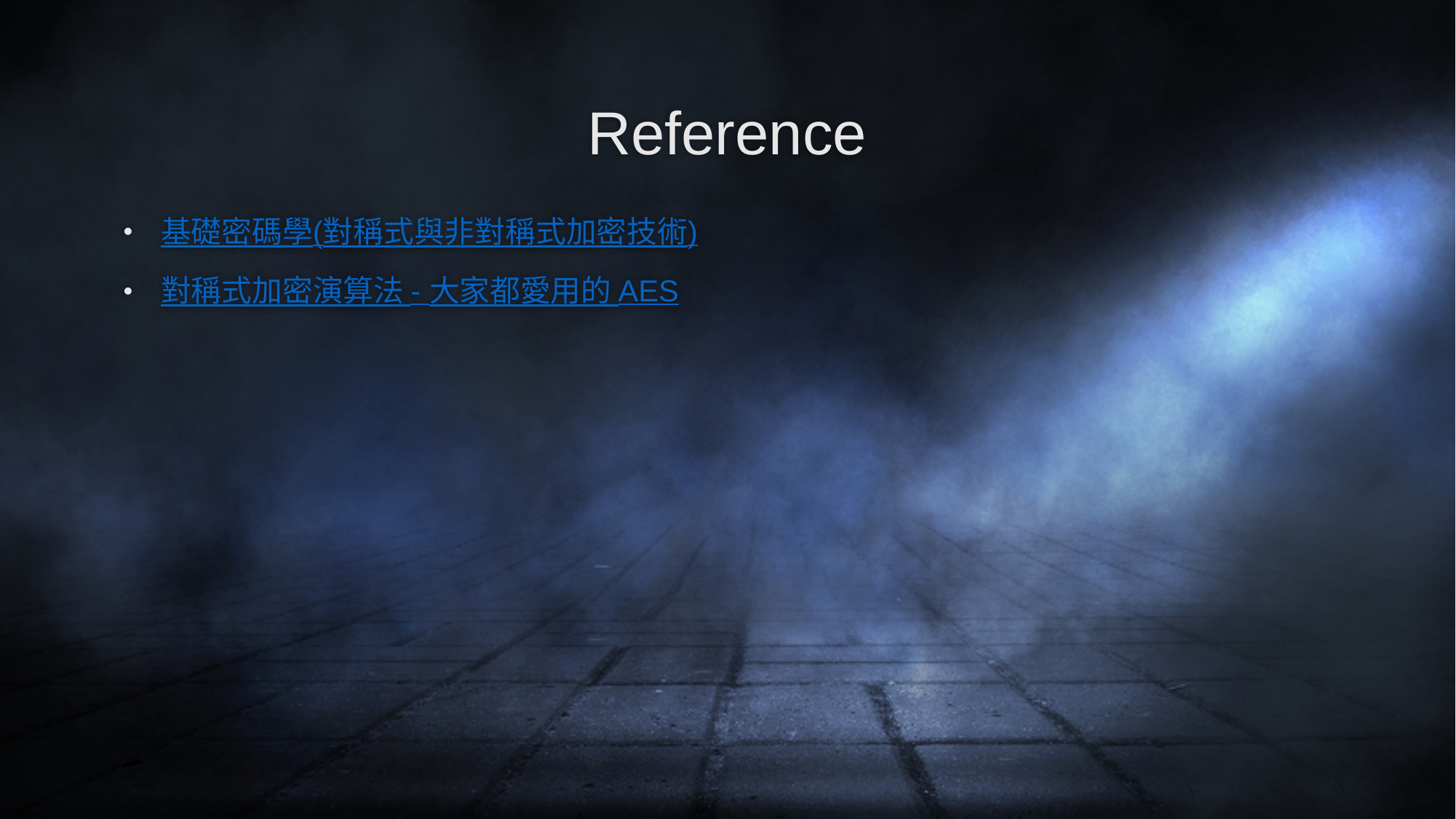

# Reference
基礎密碼學(對稱式與非對稱式加密技術)
對稱式加密演算法 - 大家都愛用的 AES